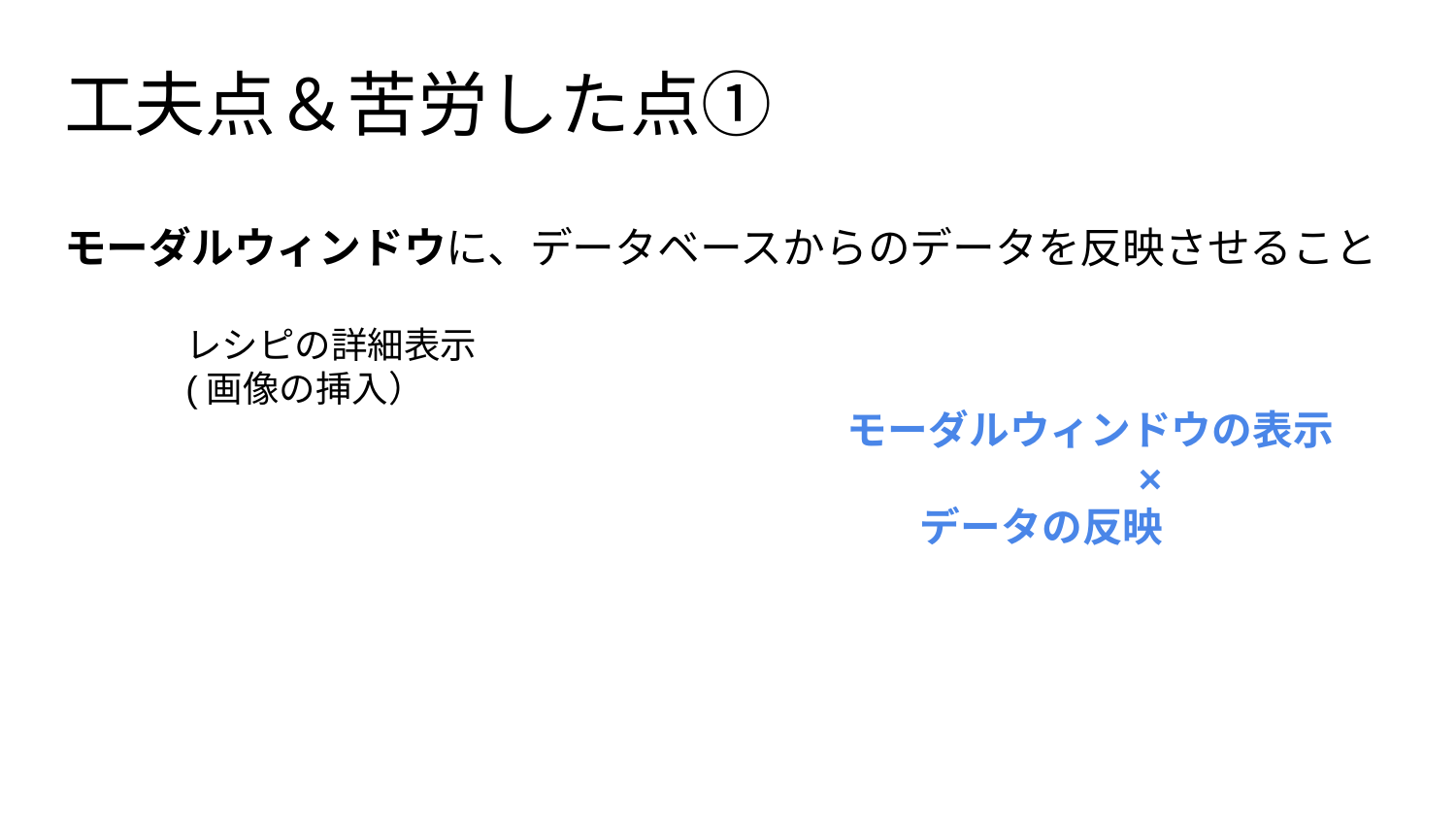

# 工夫点＆苦労した点①
モーダルウィンドウに、データベースからのデータを反映させること

レシピの詳細表示
(画像の挿入）
モーダルウィンドウの表示
		×
データの反映